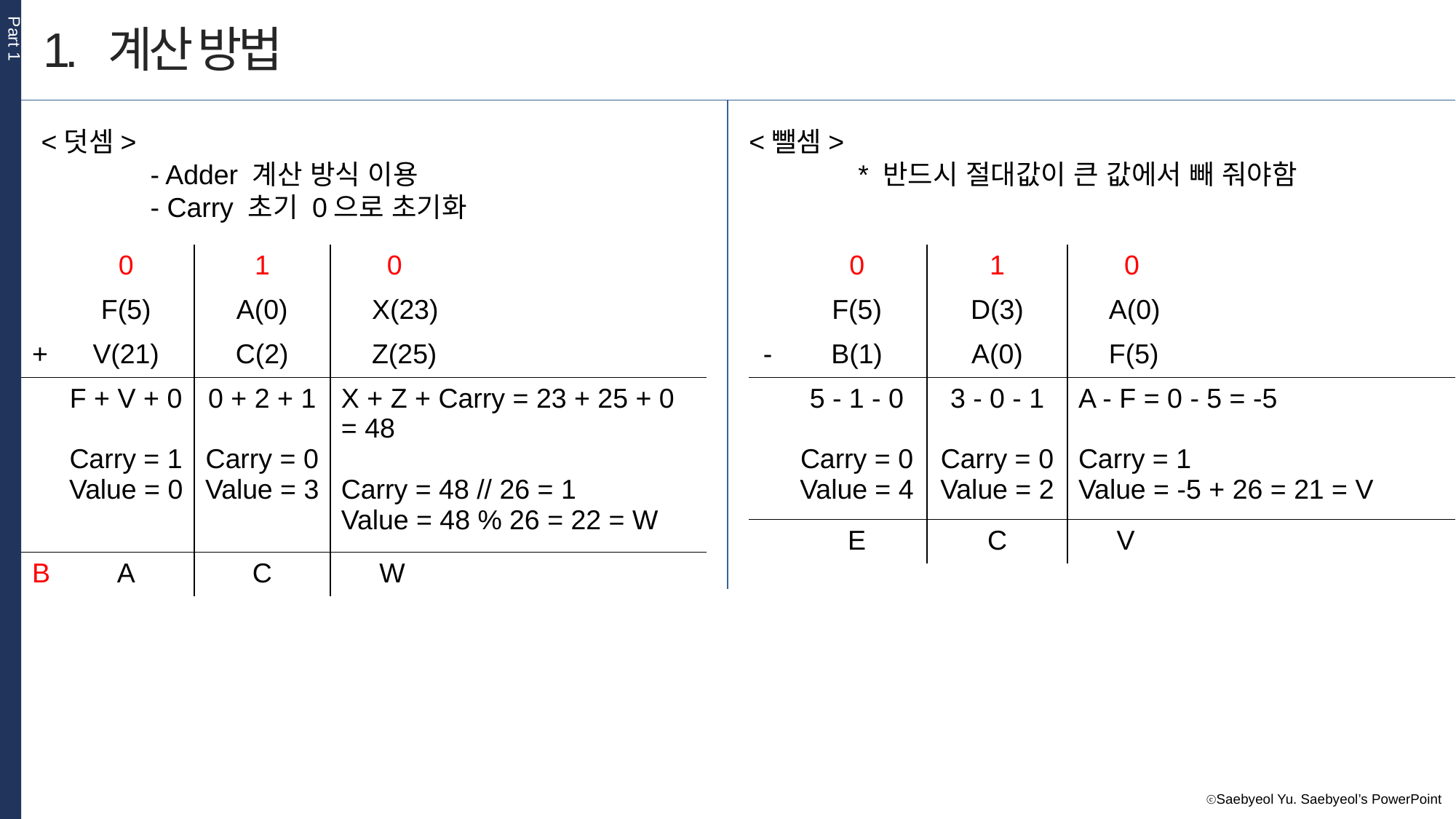

Part 1
1.  계산 방법
<덧셈>
	- Adder 계산 방식 이용
	- Carry 초기 0으로 초기화
<뺄셈>
	* 반드시 절대값이 큰 값에서 빼 줘야함
|  | 0 | 1 | 0 |
| --- | --- | --- | --- |
|  | F(5) | A(0) | X(23) |
| + | V(21) | C(2) | Z(25) |
|  | F + V + 0 Carry = 1 Value = 0 | 0 + 2 + 1 Carry = 0 Value = 3 | X + Z + Carry = 23 + 25 + 0 = 48 Carry = 48 // 26 = 1 Value = 48 % 26 = 22 = W |
| B | A | C | W |
|  | 0 | 1 | 0 |
| --- | --- | --- | --- |
|  | F(5) | D(3) | A(0) |
| - | B(1) | A(0) | F(5) |
|  | 5 - 1 - 0 Carry = 0 Value = 4 | 3 - 0 - 1 Carry = 0 Value = 2 | A - F = 0 - 5 = -5 Carry = 1 Value = -5 + 26 = 21 = V |
|  | E | C | V |